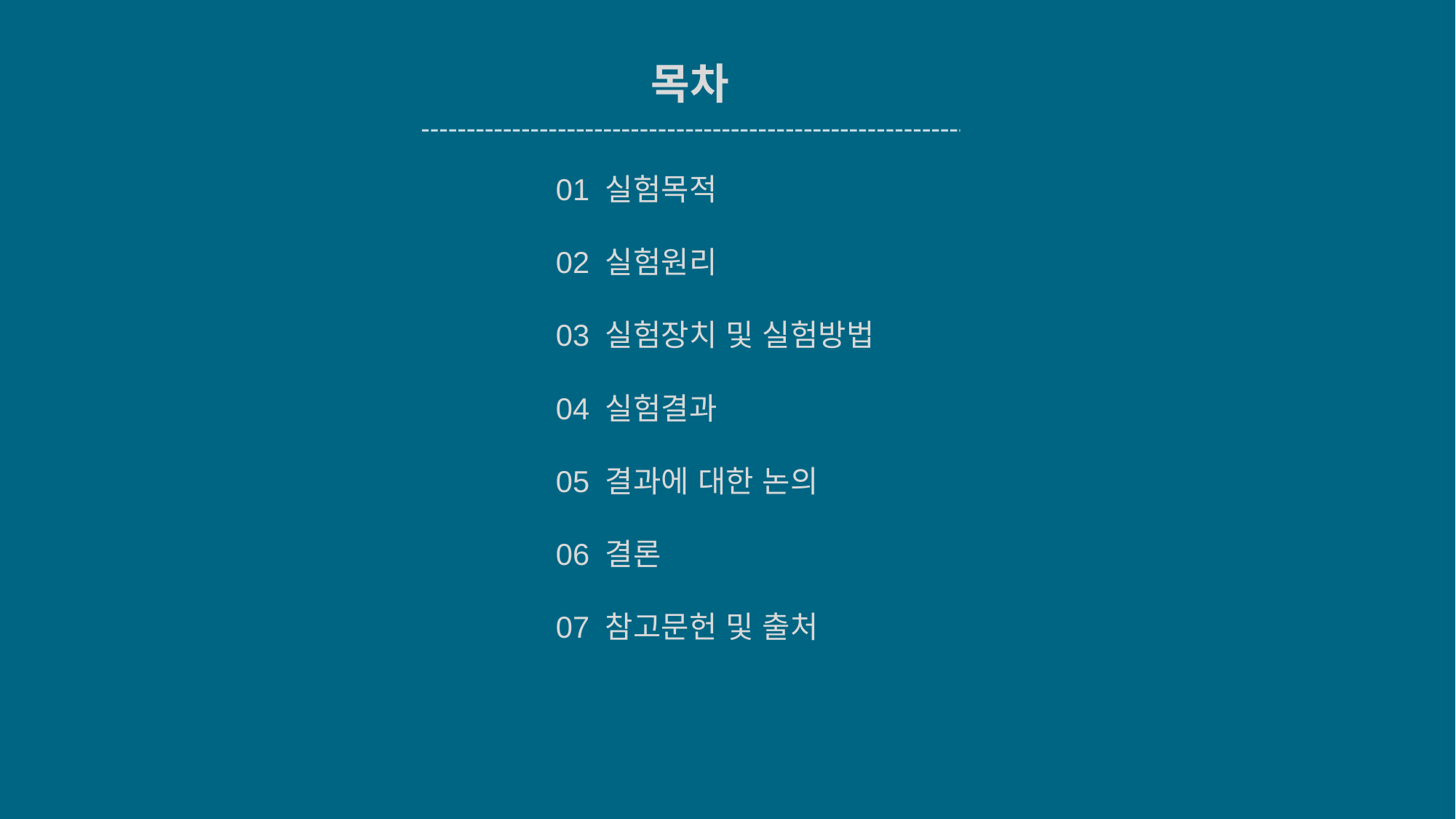

목차
01 실험목적

02 실험원리

03 실험장치 및 실험방법

04 실험결과

05 결과에 대한 논의

06 결론

07 참고문헌 및 출처